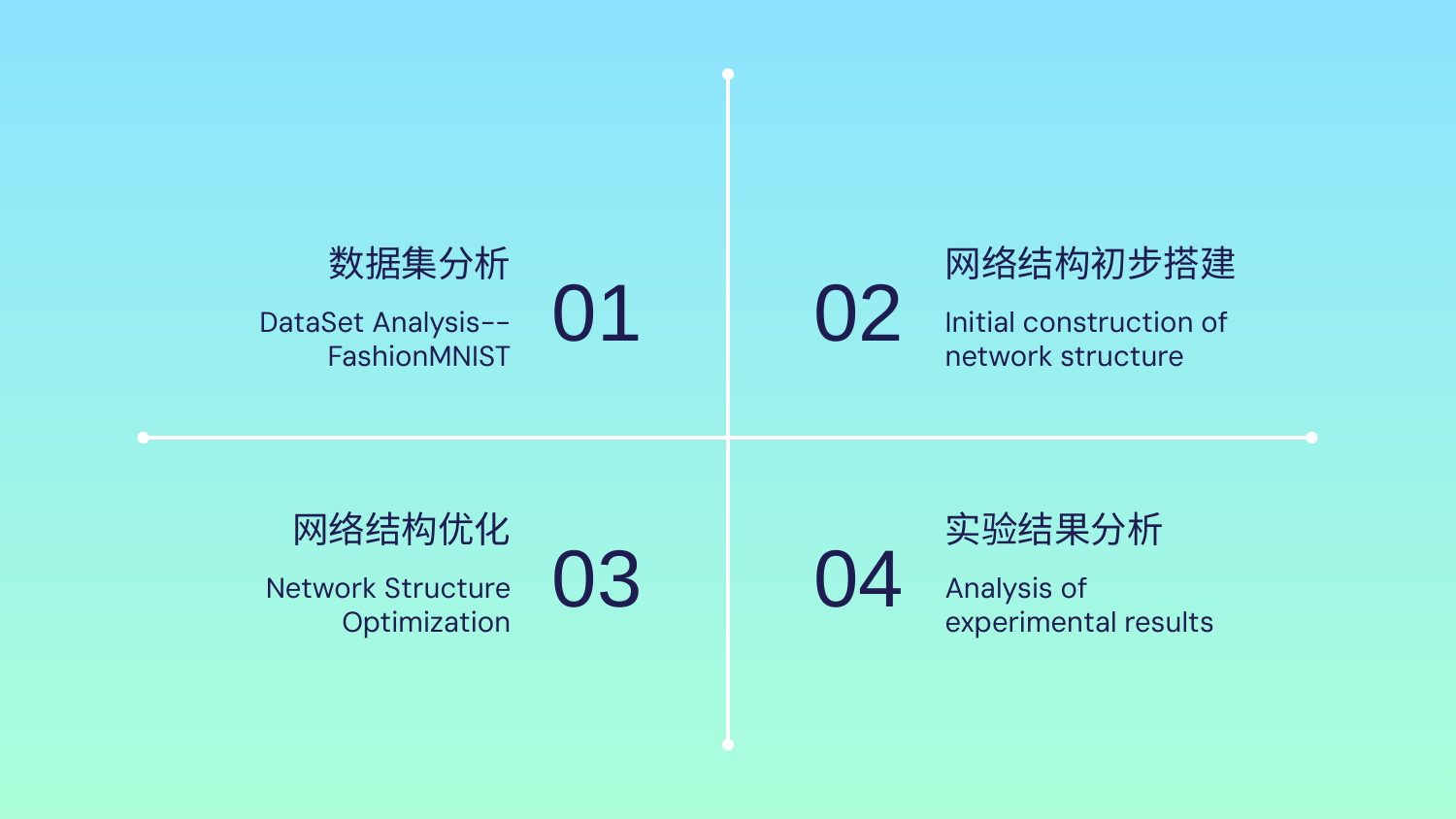

# 数据集分析
网络结构初步搭建
01
02
DataSet Analysis--FashionMNIST
Initial construction of
network structure
网络结构优化
实验结果分析
03
04
Network Structure Optimization
Analysis of
experimental results